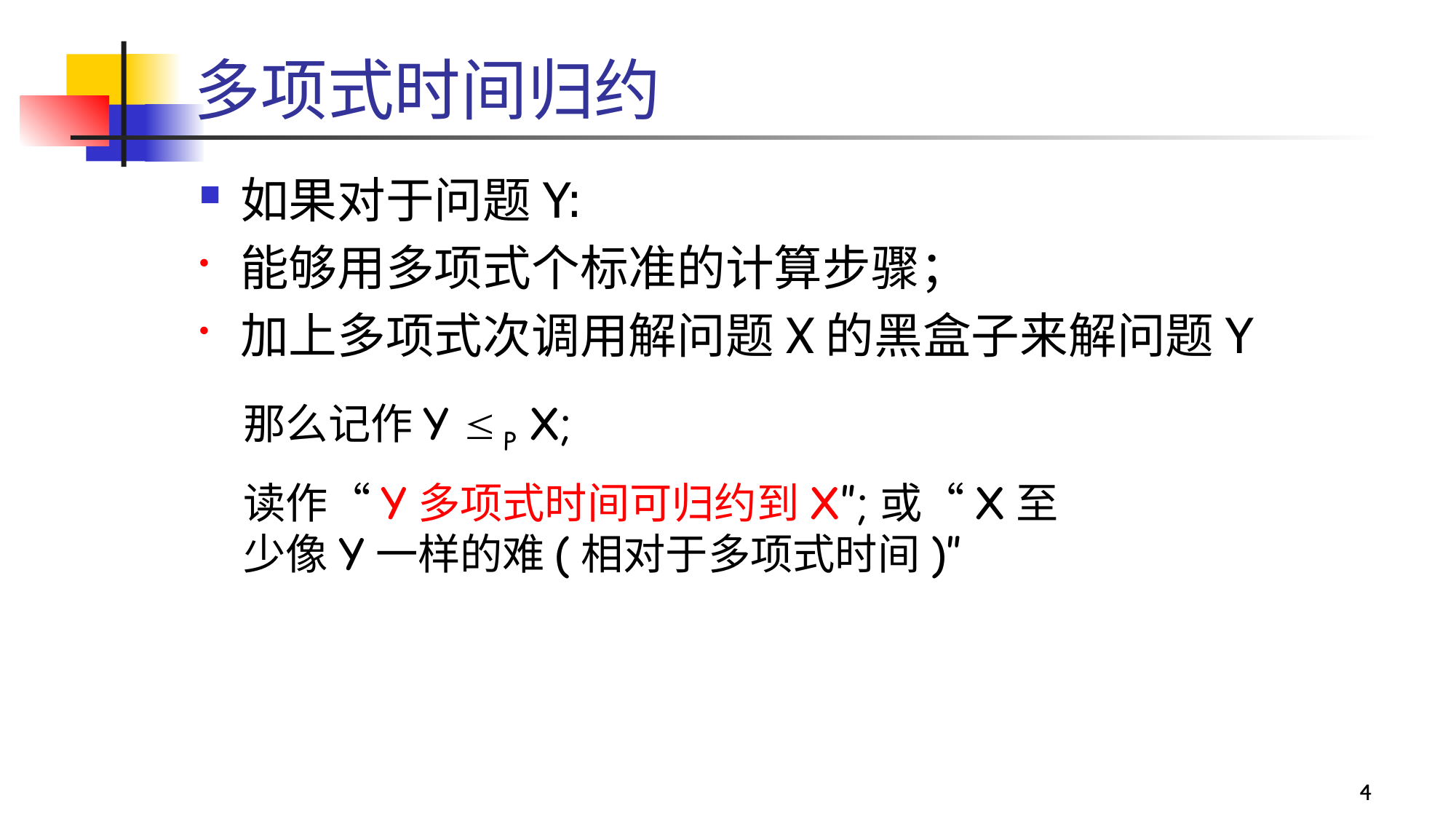

# 多项式时间归约
如果对于问题Y:
能够用多项式个标准的计算步骤；
加上多项式次调用解问题X的黑盒子来解问题Y

那么记作Y ≤ P X;
读作“Y多项式时间可归约到X”;或“X至少像Y一样的难(相对于多项式时间)”
4